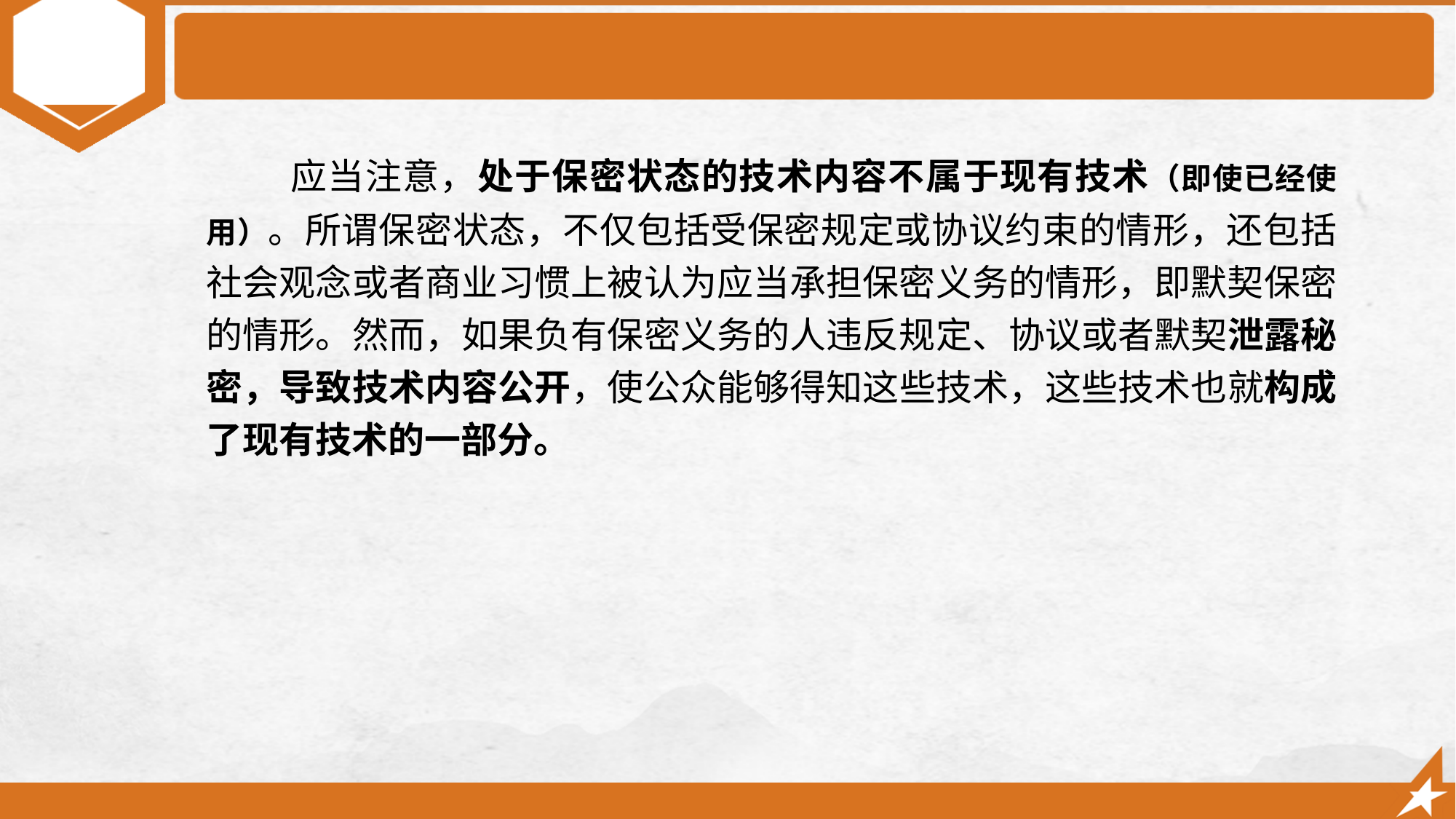

应当注意，处于保密状态的技术内容不属于现有技术（即使已经使用）。所谓保密状态，不仅包括受保密规定或协议约束的情形，还包括社会观念或者商业习惯上被认为应当承担保密义务的情形，即默契保密的情形。然而，如果负有保密义务的人违反规定、协议或者默契泄露秘密，导致技术内容公开，使公众能够得知这些技术，这些技术也就构成了现有技术的一部分。